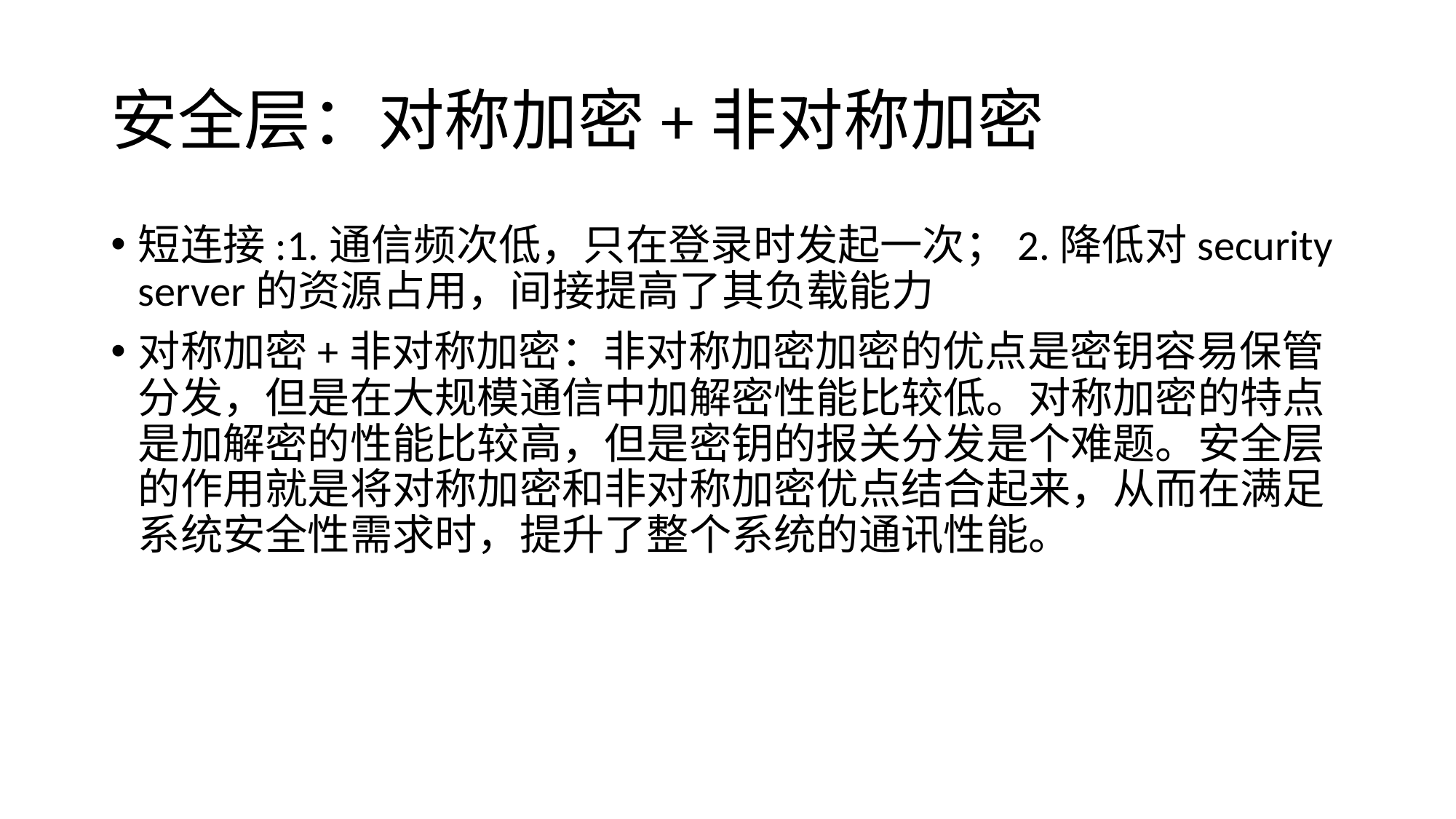

# 安全层：对称加密+非对称加密
短连接:1.通信频次低，只在登录时发起一次；2.降低对security server的资源占用，间接提高了其负载能力
对称加密+非对称加密：非对称加密加密的优点是密钥容易保管分发，但是在大规模通信中加解密性能比较低。对称加密的特点是加解密的性能比较高，但是密钥的报关分发是个难题。安全层的作用就是将对称加密和非对称加密优点结合起来，从而在满足系统安全性需求时，提升了整个系统的通讯性能。